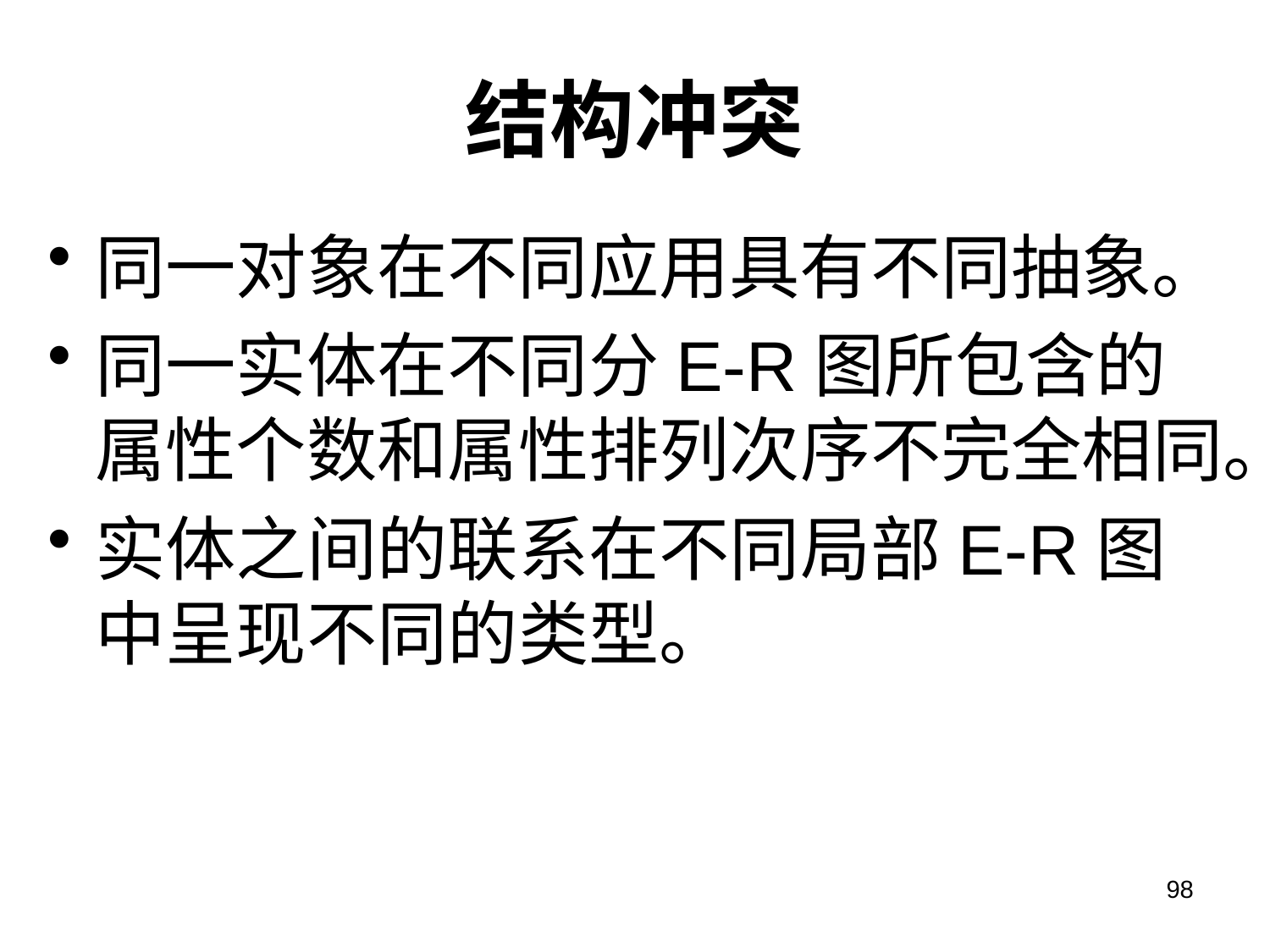

# 结构冲突
同一对象在不同应用具有不同抽象。
同一实体在不同分E-R图所包含的属性个数和属性排列次序不完全相同。
实体之间的联系在不同局部E-R图中呈现不同的类型。
98